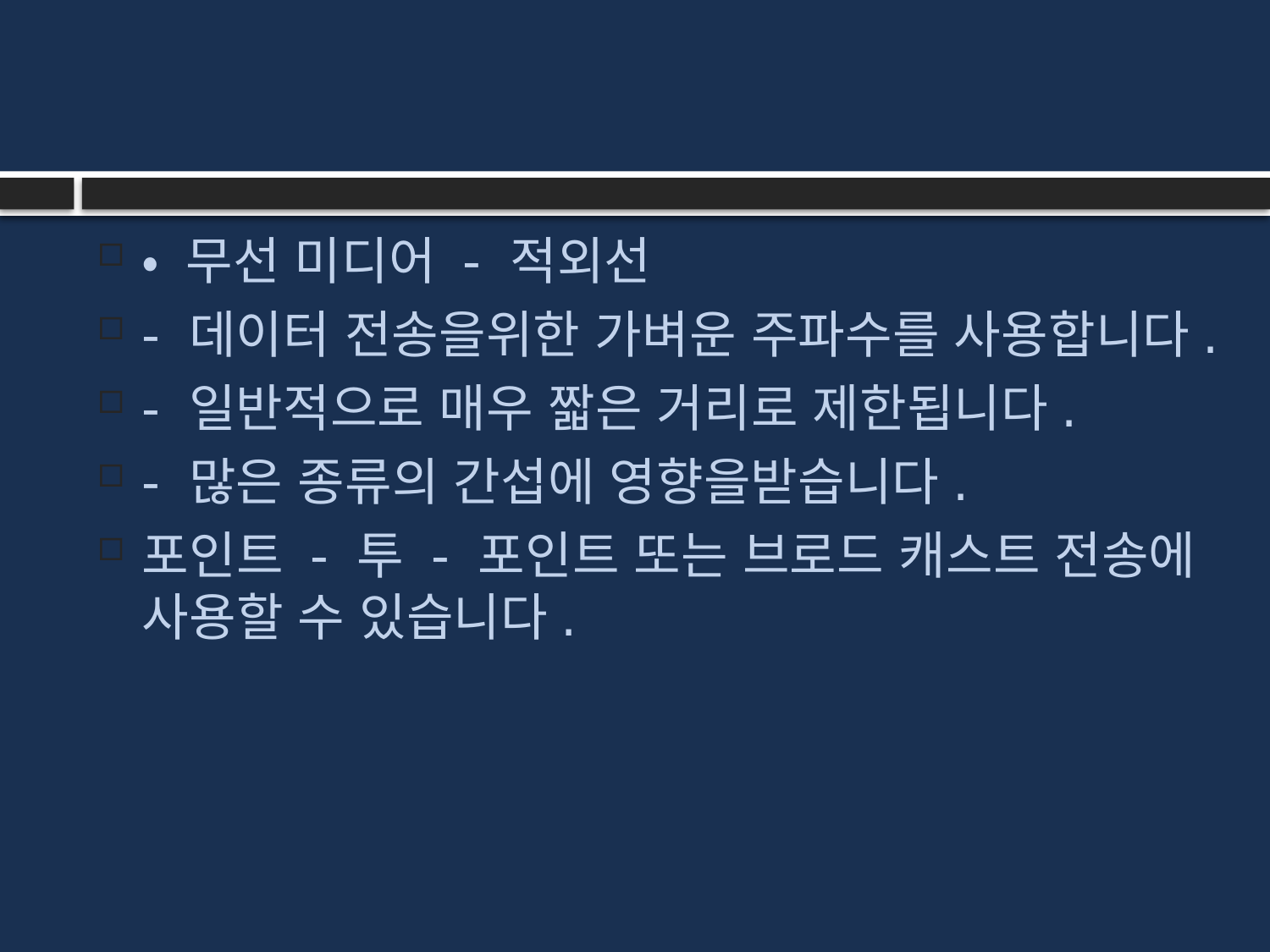

#
• 무선 미디어 - 적외선
- 데이터 전송을위한 가벼운 주파수를 사용합니다.
- 일반적으로 매우 짧은 거리로 제한됩니다.
- 많은 종류의 간섭에 영향을받습니다.
포인트 - 투 - 포인트 또는 브로드 캐스트 전송에 사용할 수 있습니다.